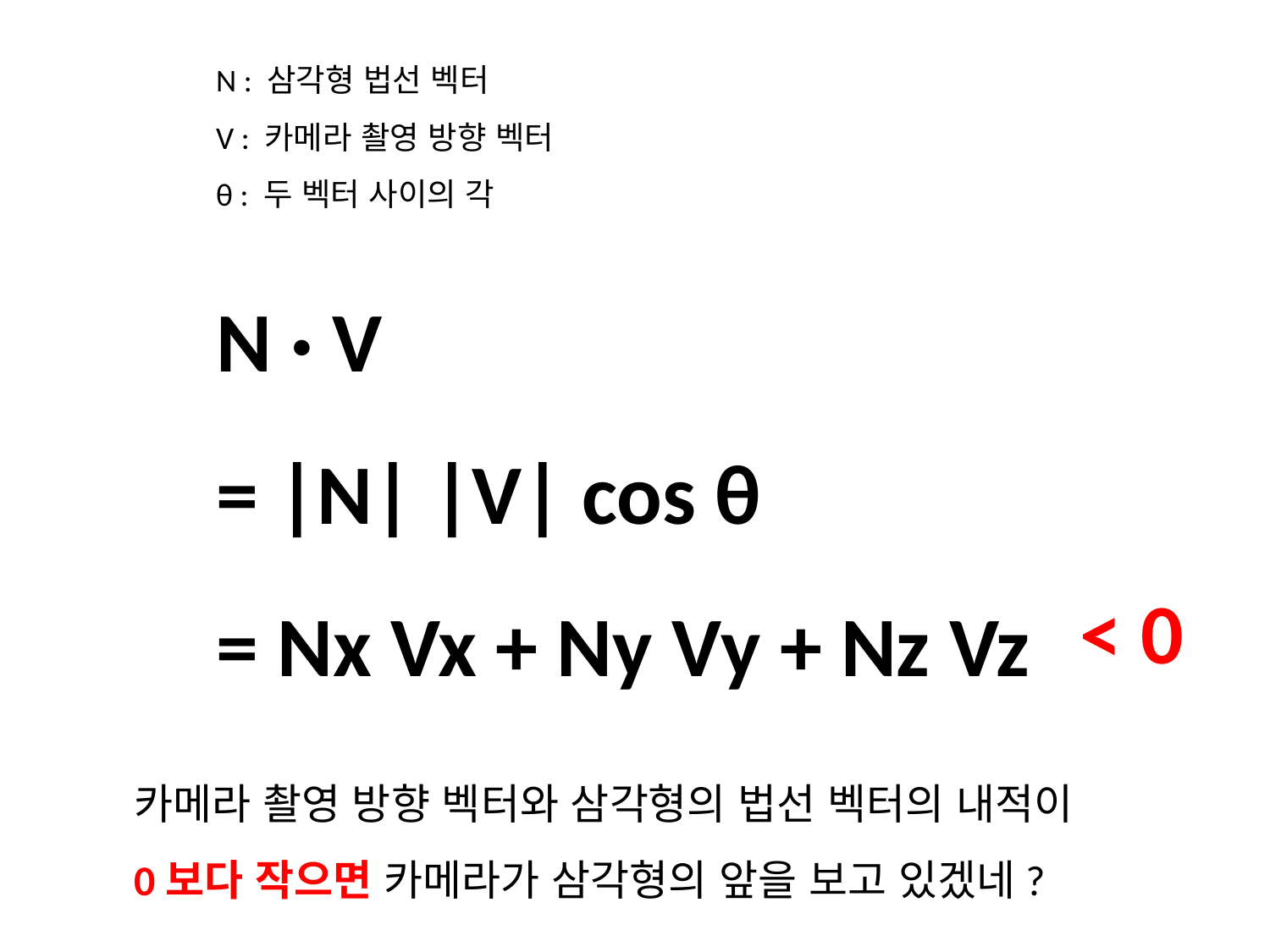

N : 삼각형 법선 벡터
V : 카메라 촬영 방향 벡터
θ : 두 벡터 사이의 각
N · V
= |N| |V| cos θ
= Nx Vx + Ny Vy + Nz Vz
< 0
카메라 촬영 방향 벡터와 삼각형의 법선 벡터의 내적이
0보다 작으면 카메라가 삼각형의 앞을 보고 있겠네?